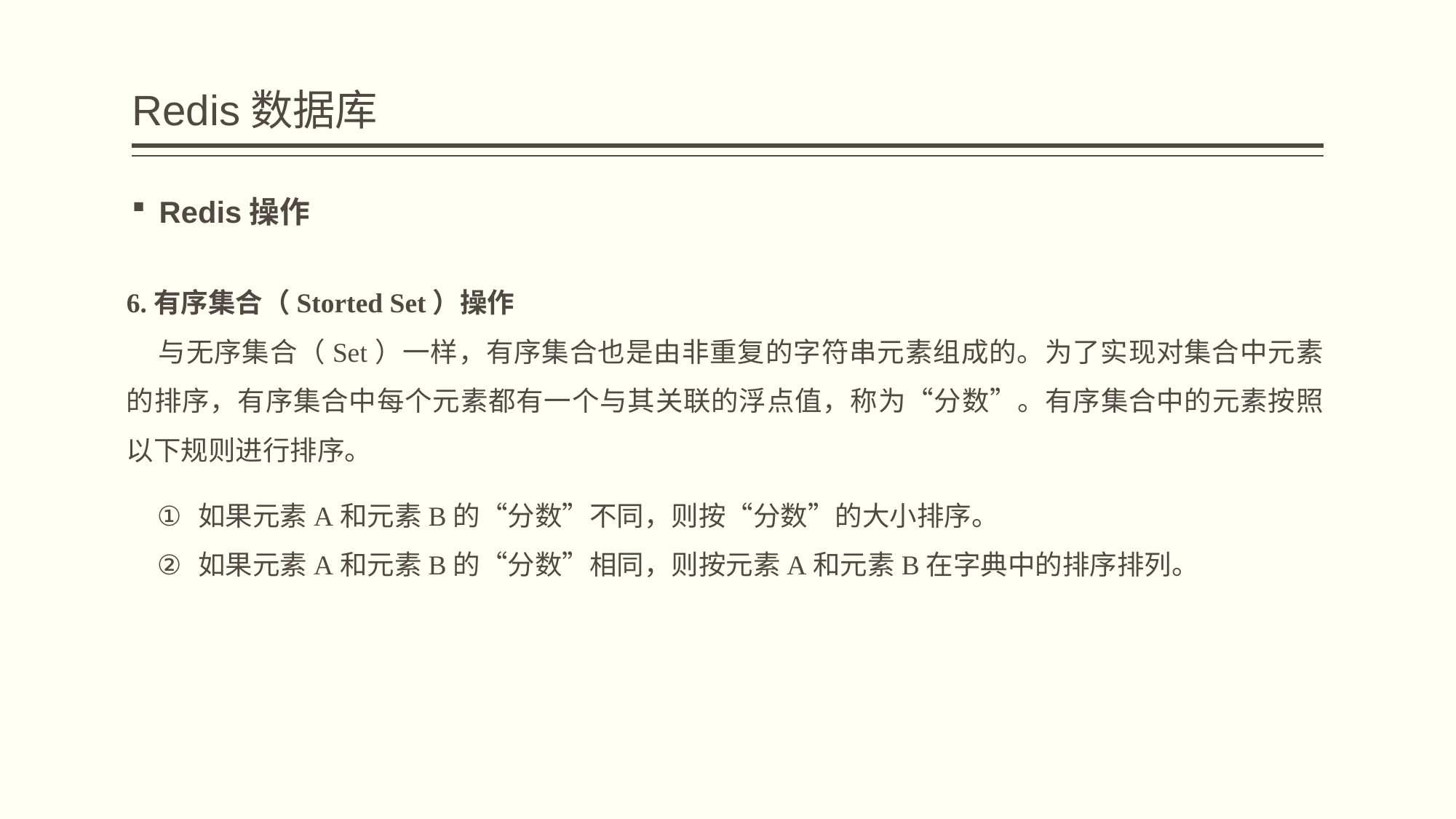

# Redis数据库
Redis操作
6.有序集合（Storted Set）操作
与无序集合（Set）一样，有序集合也是由非重复的字符串元素组成的。为了实现对集合中元素的排序，有序集合中每个元素都有一个与其关联的浮点值，称为“分数”。有序集合中的元素按照以下规则进行排序。
如果元素A和元素B的“分数”不同，则按“分数”的大小排序。
如果元素A和元素B的“分数”相同，则按元素A和元素B在字典中的排序排列。